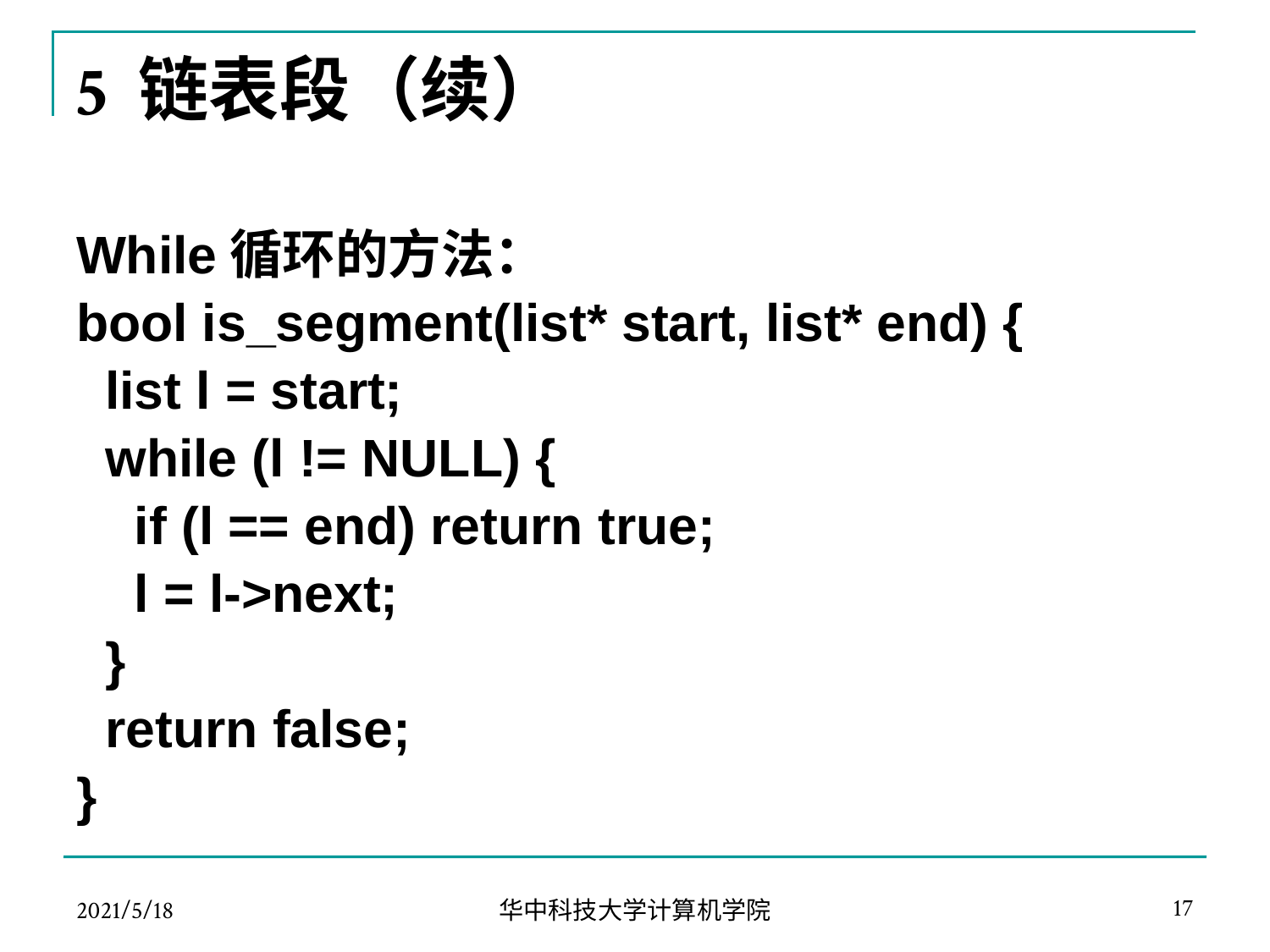

# 5 链表段（续）
While循环的方法：
bool is_segment(list* start, list* end) {
  list l = start;
  while (l != NULL) {
    if (l == end) return true;
    l = l->next;
  }
  return false;
}
2021/5/18
17
华中科技大学计算机学院